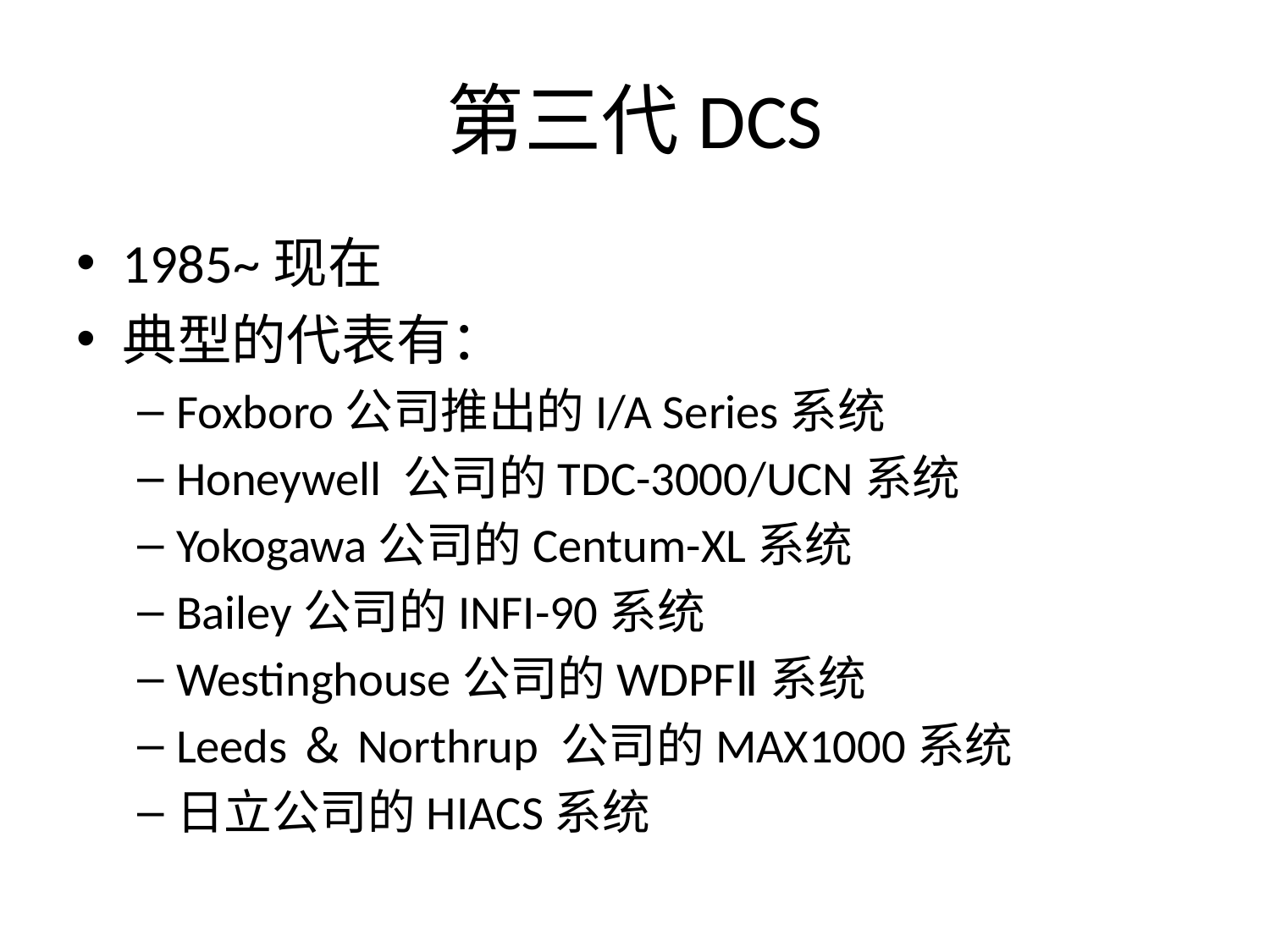

# 第三代DCS
1985~现在
典型的代表有：
Foxboro公司推出的I/A Series系统
Honeywell 公司的TDC-3000/UCN系统
Yokogawa公司的Centum-XL系统
Bailey公司的INFI-90系统
Westinghouse公司的WDPFⅡ系统
Leeds＆Northrup 公司的MAX1000系统
日立公司的HIACS系统